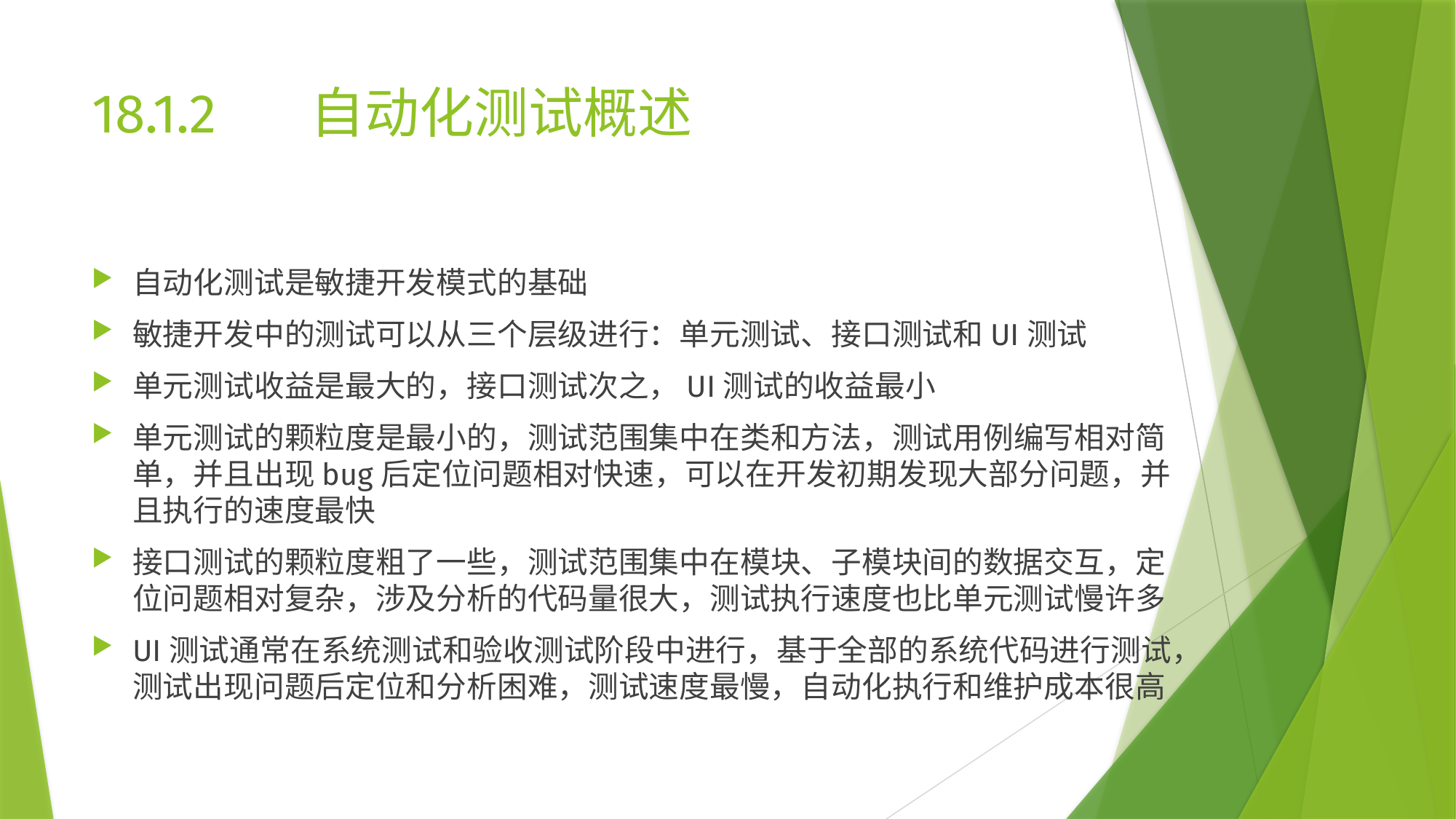

# 18.1.2	自动化测试概述
自动化测试是敏捷开发模式的基础
敏捷开发中的测试可以从三个层级进行：单元测试、接口测试和UI测试
单元测试收益是最大的，接口测试次之，UI测试的收益最小
单元测试的颗粒度是最小的，测试范围集中在类和方法，测试用例编写相对简单，并且出现bug后定位问题相对快速，可以在开发初期发现大部分问题，并且执行的速度最快
接口测试的颗粒度粗了一些，测试范围集中在模块、子模块间的数据交互，定位问题相对复杂，涉及分析的代码量很大，测试执行速度也比单元测试慢许多
UI测试通常在系统测试和验收测试阶段中进行，基于全部的系统代码进行测试，测试出现问题后定位和分析困难，测试速度最慢，自动化执行和维护成本很高